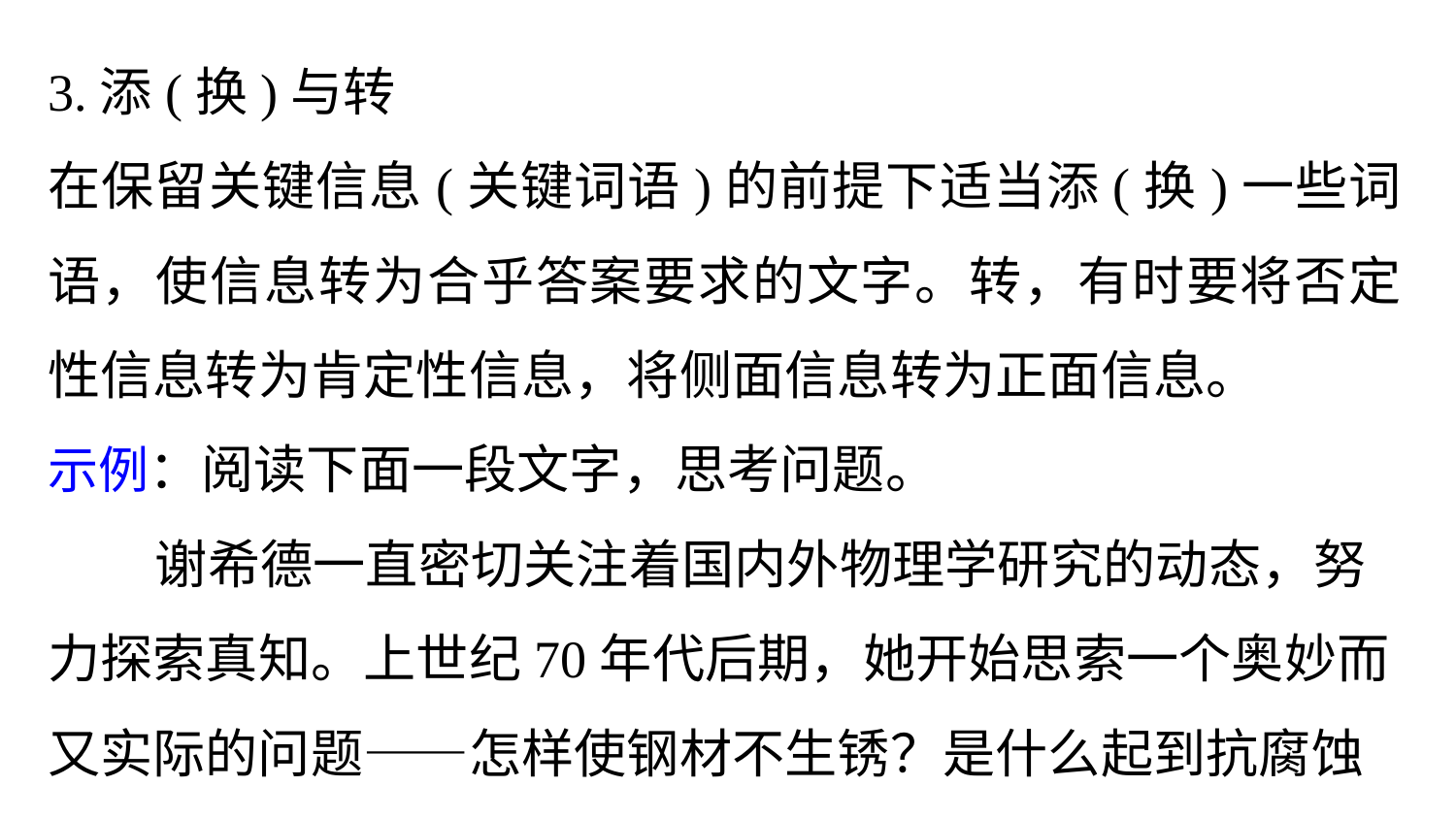

3.添(换)与转
在保留关键信息(关键词语)的前提下适当添(换)一些词语，使信息转为合乎答案要求的文字。转，有时要将否定性信息转为肯定性信息，将侧面信息转为正面信息。
示例：阅读下面一段文字，思考问题。
        谢希德一直密切关注着国内外物理学研究的动态，努力探索真知。上世纪70年代后期，她开始思索一个奥妙而又实际的问题——怎样使钢材不生锈？是什么起到抗腐蚀